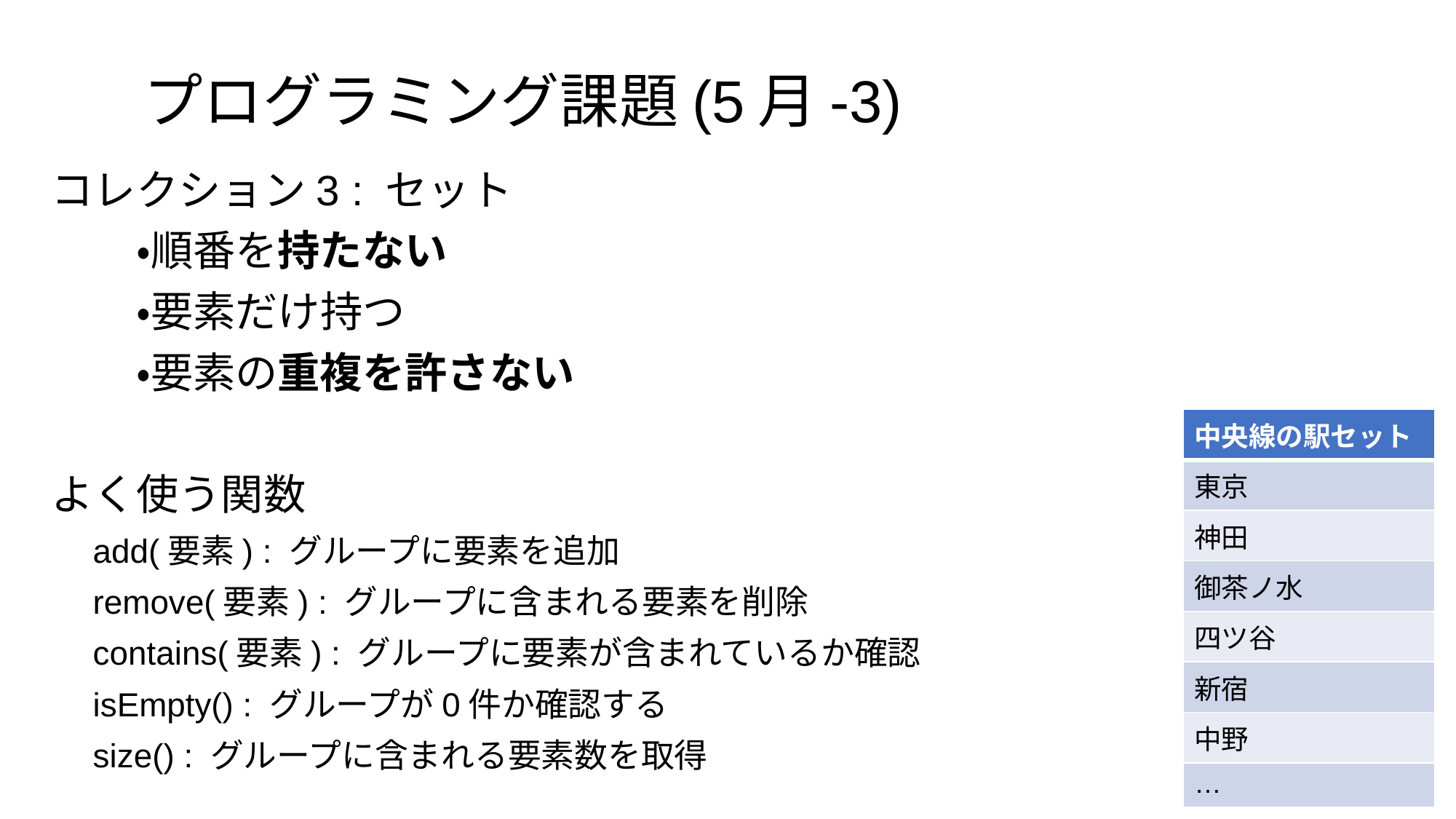

# プログラミング課題(5月-3)
コレクション3 : セット
　　・順番を持たない
　　・要素だけ持つ
　　・要素の重複を許さない

よく使う関数
　add(要素) : グループに要素を追加
　remove(要素) : グループに含まれる要素を削除
　contains(要素) : グループに要素が含まれているか確認
　isEmpty() : グループが0件か確認する
　size() : グループに含まれる要素数を取得
| 中央線の駅セット |
| --- |
| 東京 |
| 神田 |
| 御茶ノ水 |
| 四ツ谷 |
| 新宿 |
| 中野 |
| … |